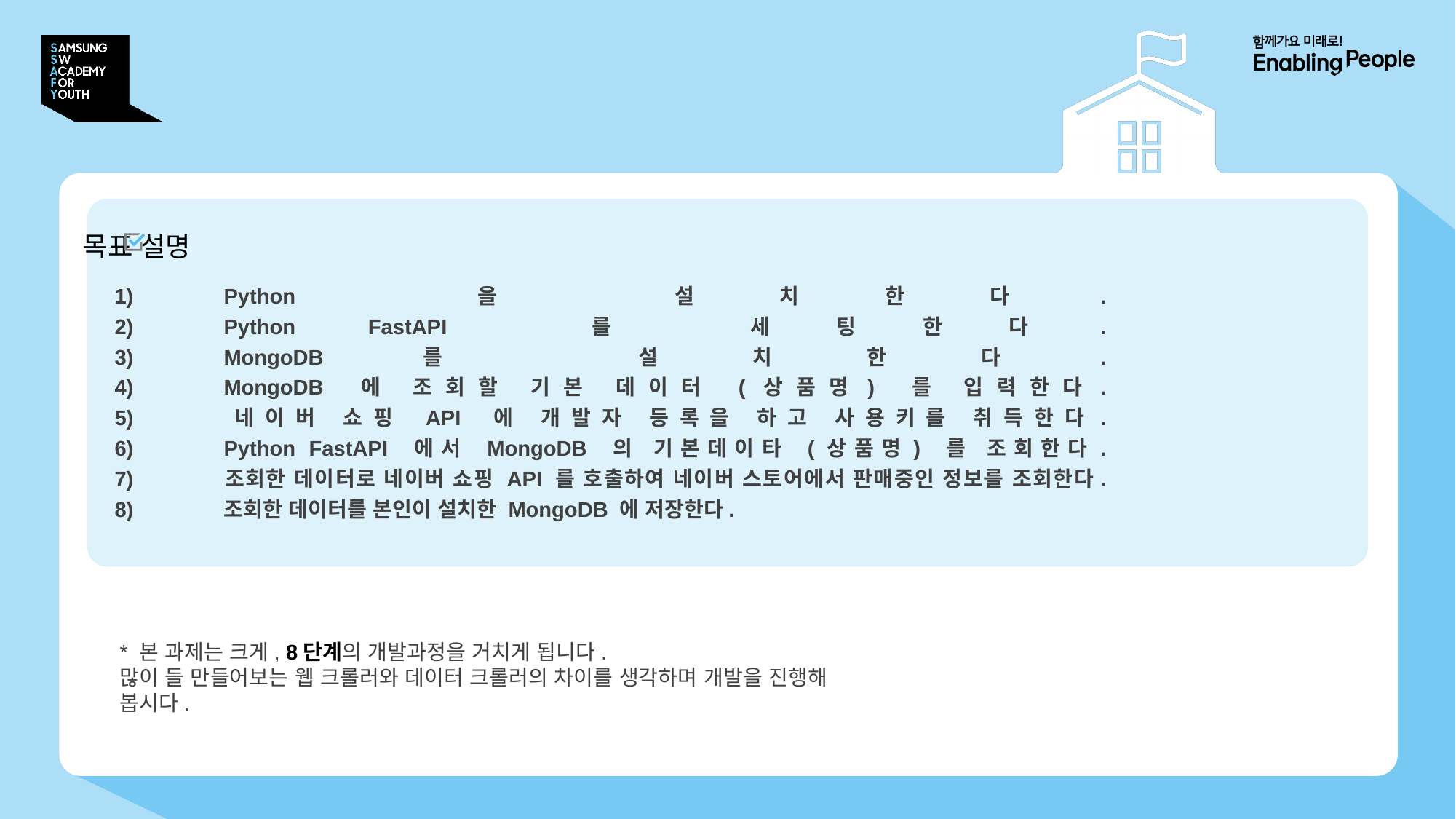

# 과제 목표

목표 설명
1)	Python 을 설치한다.
2)	Python FastAPI 를 세팅한다.
3)	MongoDB를 설치한다.
4)	MongoDB 에 조회할 기본 데이터 (상품명) 를 입력한다.
5)	네이버 쇼핑 API 에 개발자 등록을 하고 사용키를 취득한다.
6)	Python FastAPI 에서 MongoDB 의 기본데이타 (상품명) 를 조회한다.
7)	조회한 데이터로 네이버 쇼핑 API 를 호출하여 네이버 스토어에서 판매중인 정보를 조회한다.
8)	조회한 데이터를 본인이 설치한 MongoDB 에 저장한다.

* 본 과제는 크게, 8단계의 개발과정을 거치게 됩니다.
많이 들 만들어보는 웹 크롤러와 데이터 크롤러의 차이를 생각하며 개발을 진행해 봅시다.